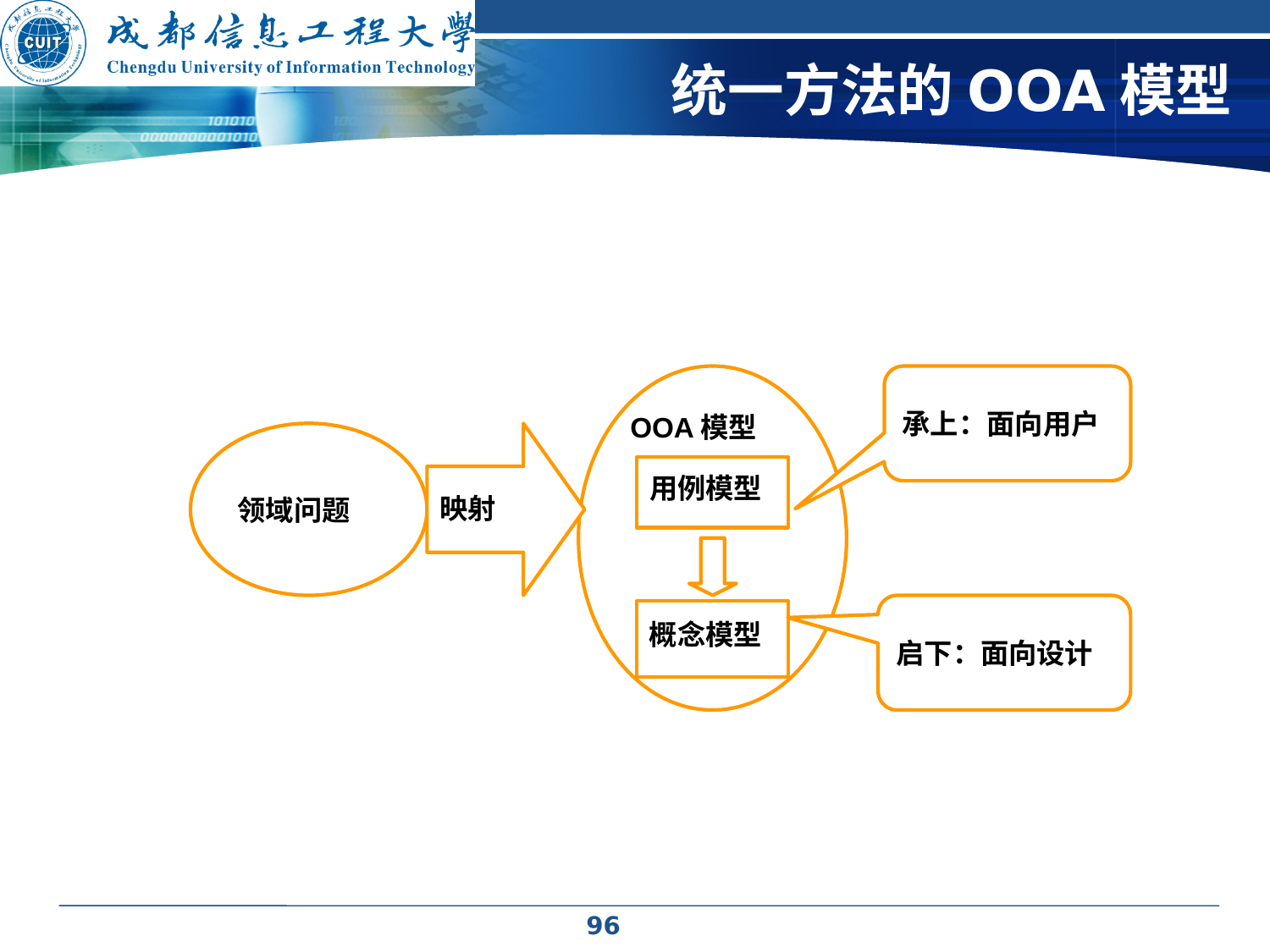

# 统一方法的OOA模型
OOA模型

承上：面向用户
领域问题
映射
用例模型

启下：面向设计
概念模型
96